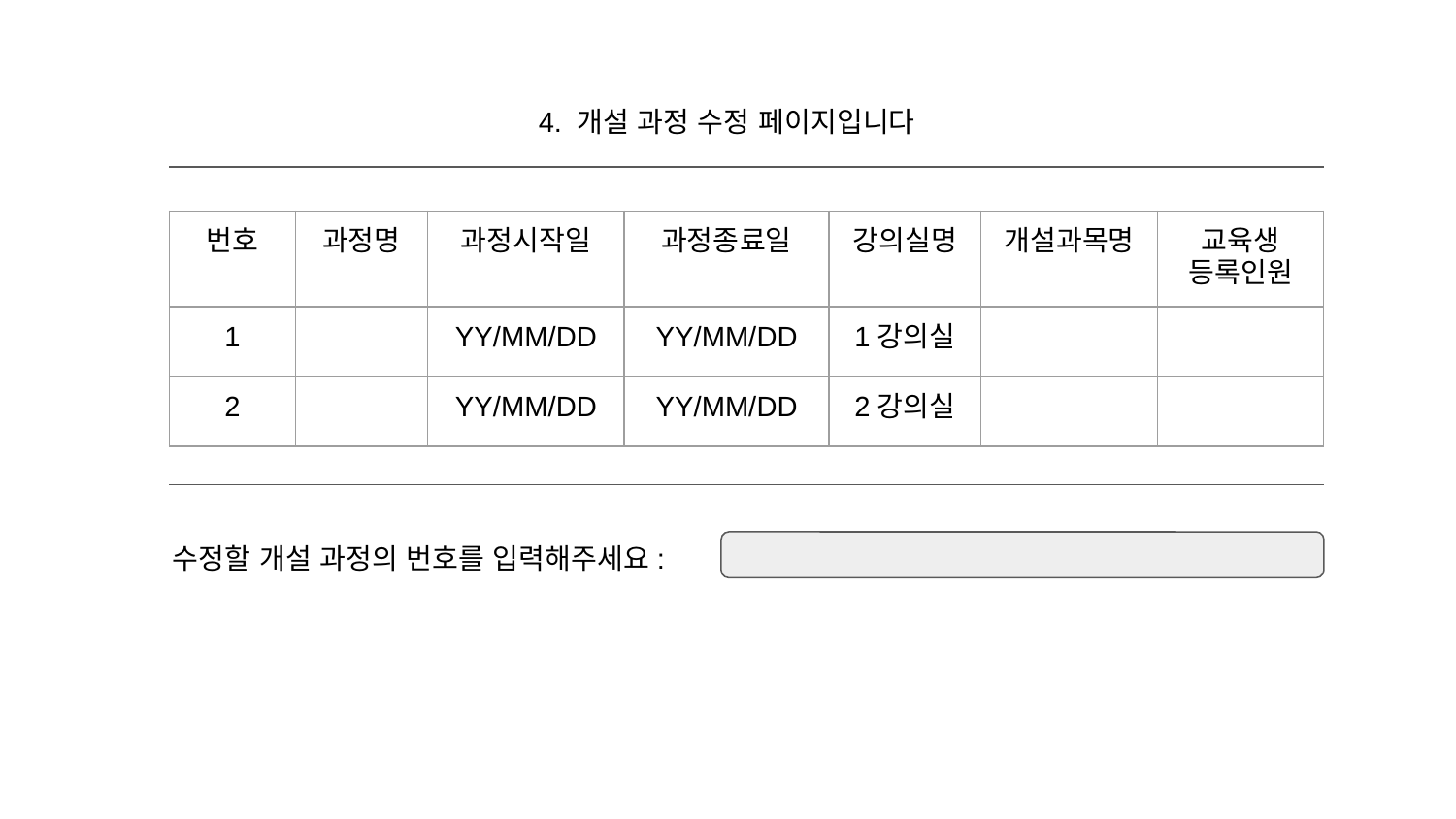

4. 개설 과정 수정 페이지입니다
| 번호 | 과정명 | 과정시작일 | 과정종료일 | 강의실명 | 개설과목명 | 교육생 등록인원 |
| --- | --- | --- | --- | --- | --- | --- |
| 1 |  | YY/MM/DD | YY/MM/DD | 1강의실 |  |  |
| 2 |  | YY/MM/DD | YY/MM/DD | 2강의실 |  |  |
수정할 개설 과정의 번호를 입력해주세요: